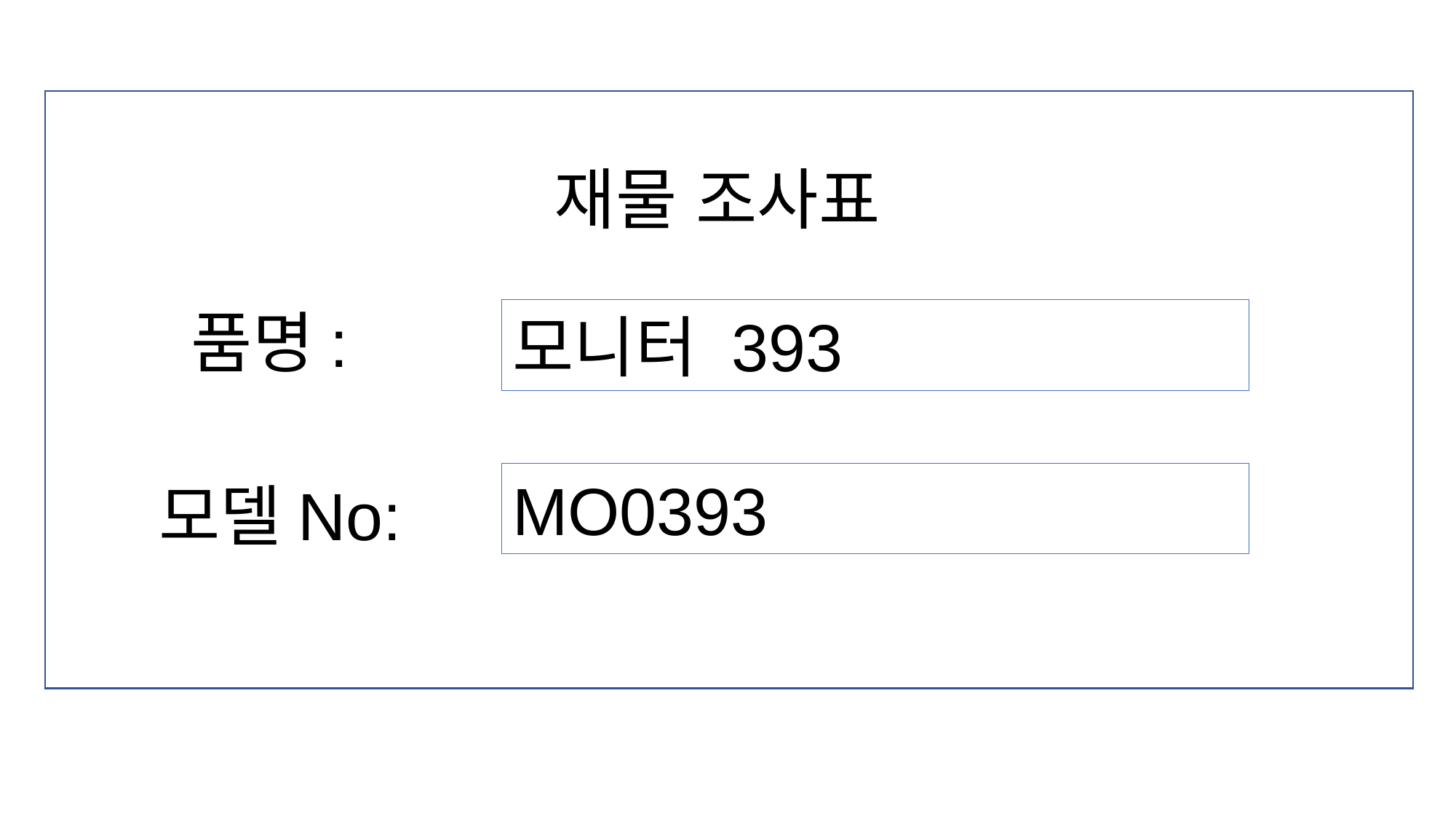

재물 조사표
품명:
모니터 393
MO0393
모델No: